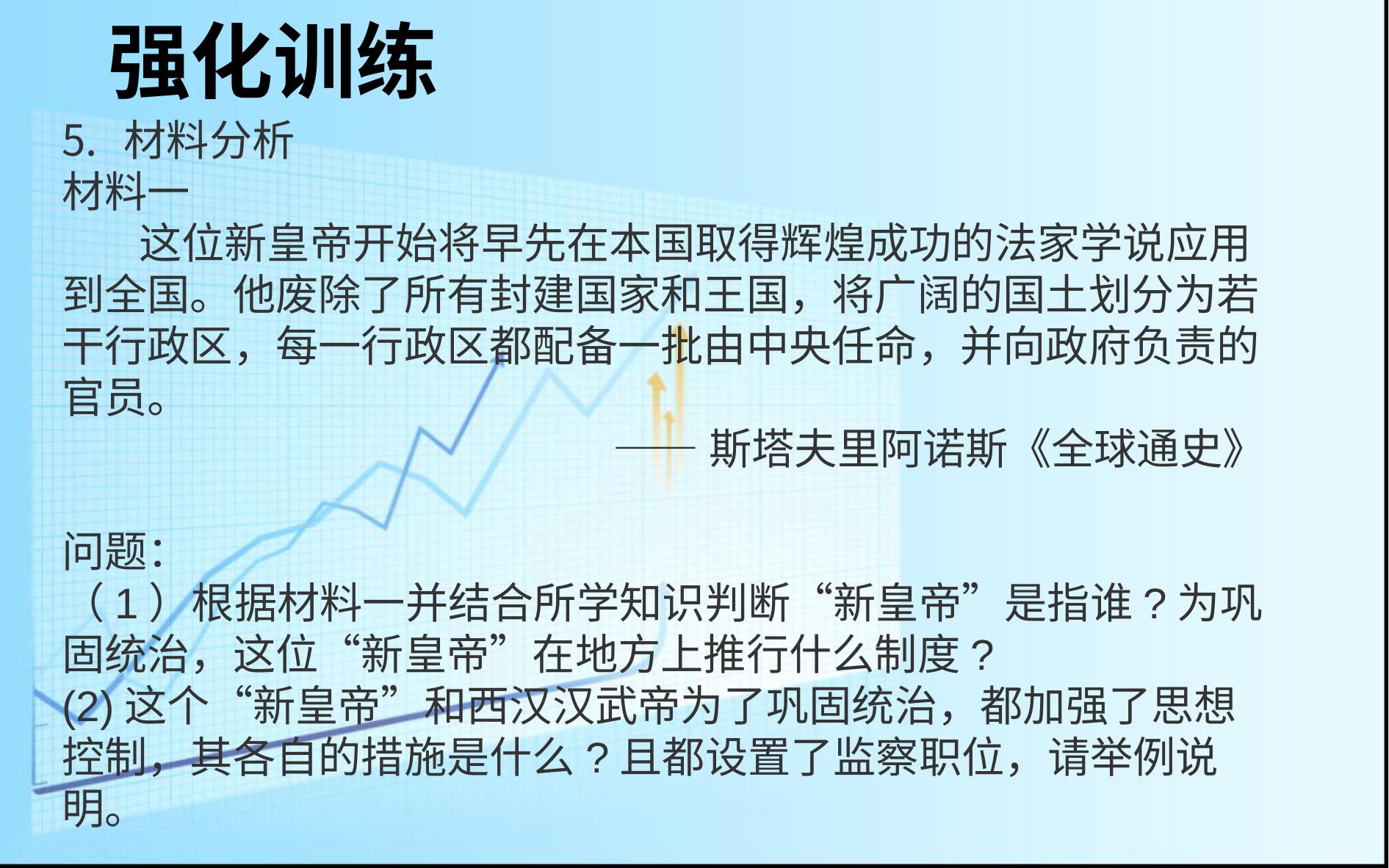

强化训练
材料分析
材料一
       这位新皇帝开始将早先在本国取得辉煌成功的法家学说应用到全国。他废除了所有封建国家和王国，将广阔的国土划分为若干行政区，每一行政区都配备一批由中央任命，并向政府负责的官员。
——斯塔夫里阿诺斯《全球通史》

问题：
（1）根据材料一并结合所学知识判断“新皇帝”是指谁?为巩固统治，这位“新皇帝”在地方上推行什么制度?
(2)这个“新皇帝”和西汉汉武帝为了巩固统治，都加强了思想控制，其各自的措施是什么?且都设置了监察职位，请举例说明。